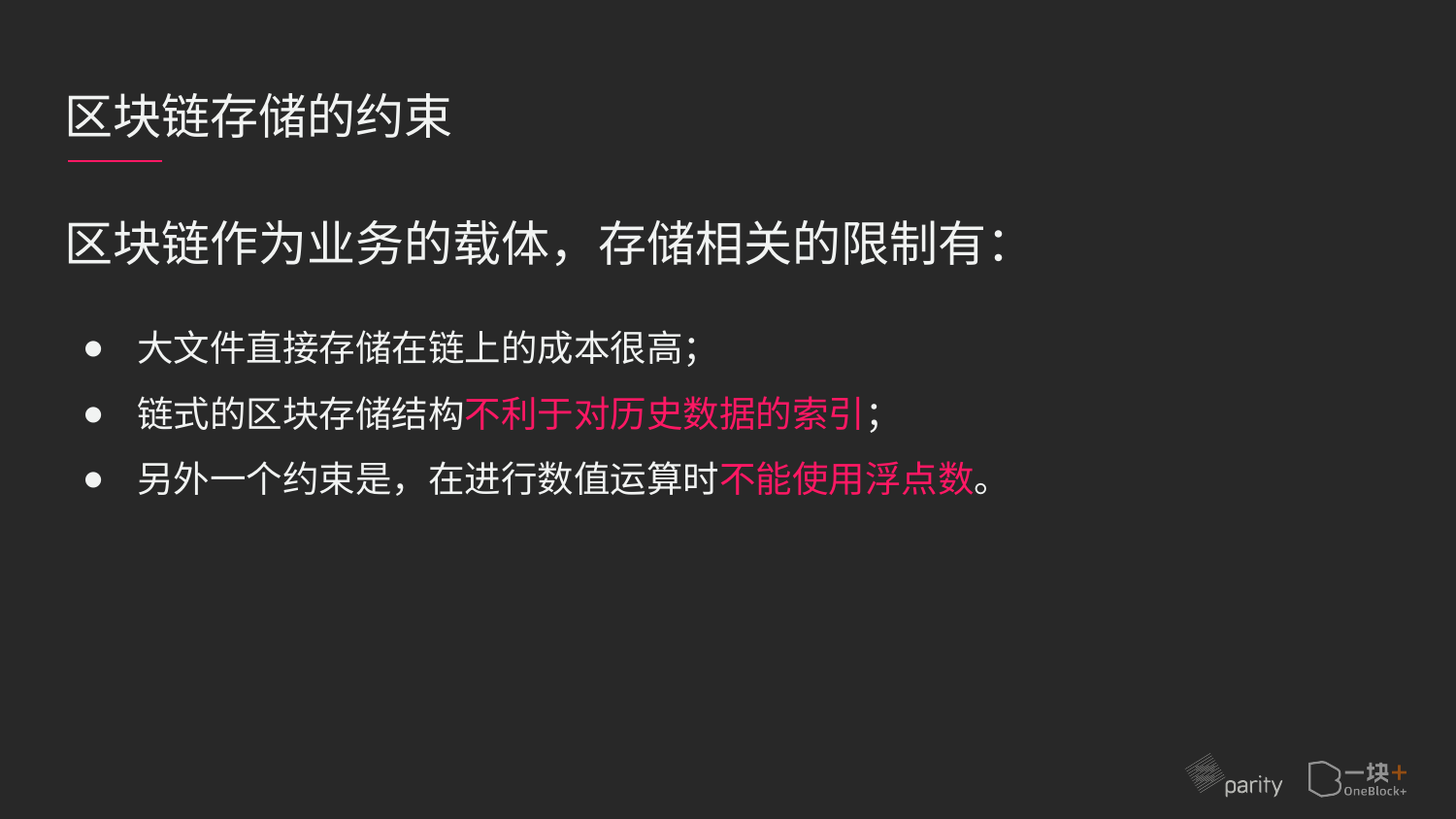

# 区块链存储的约束
区块链作为业务的载体，存储相关的限制有：
大文件直接存储在链上的成本很高；
链式的区块存储结构不利于对历史数据的索引；
另外一个约束是，在进行数值运算时不能使用浮点数。